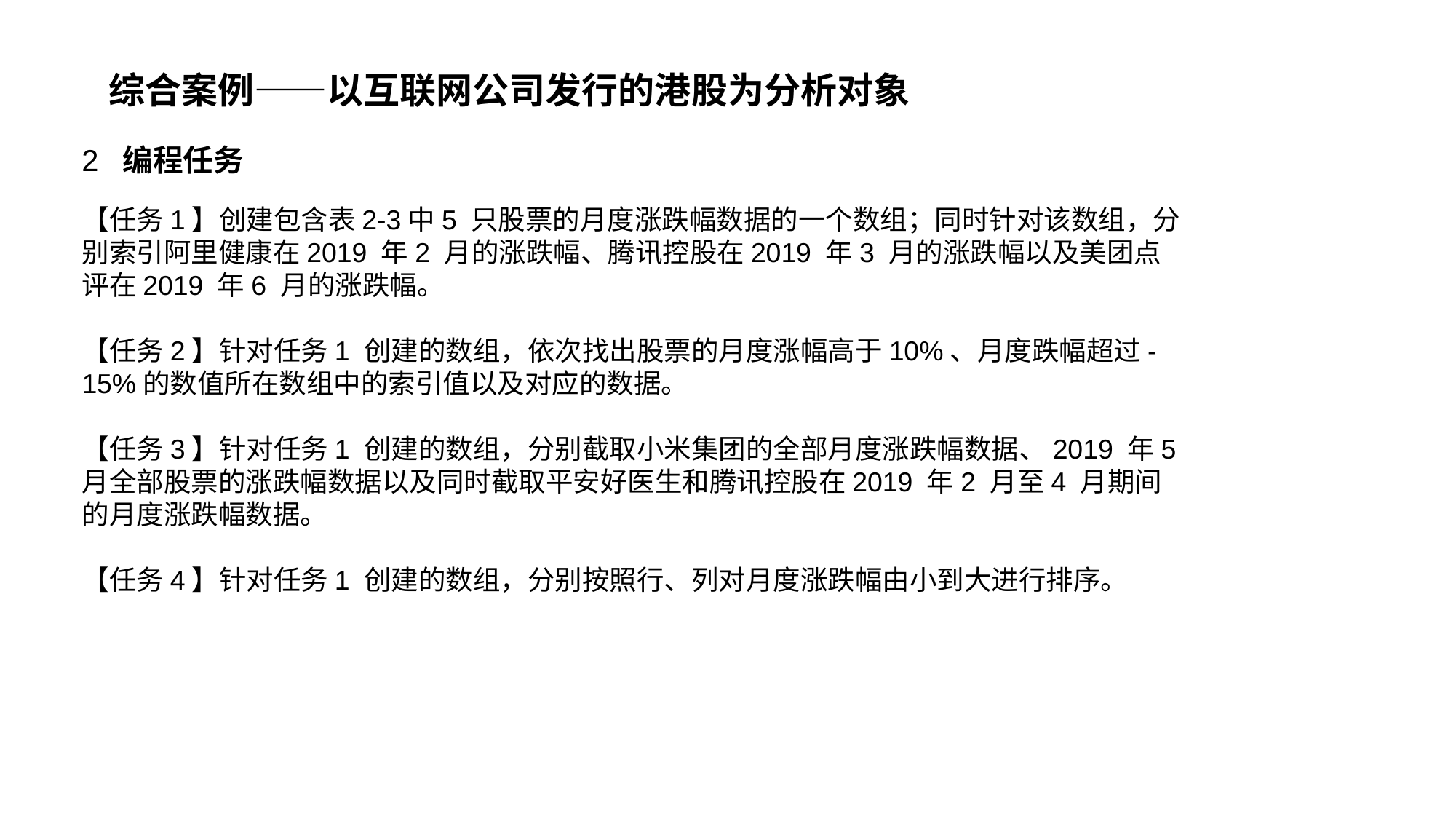

综合案例——以互联网公司发行的港股为分析对象
2  编程任务
【任务1】创建包含表2-3中5 只股票的月度涨跌幅数据的一个数组；同时针对该数组，分别索引阿里健康在2019 年2 月的涨跌幅、腾讯控股在2019 年3 月的涨跌幅以及美团点评在2019 年6 月的涨跌幅。
【任务2】针对任务1 创建的数组，依次找出股票的月度涨幅高于10%、月度跌幅超过-15%的数值所在数组中的索引值以及对应的数据。
【任务3】针对任务1 创建的数组，分别截取小米集团的全部月度涨跌幅数据、2019 年5月全部股票的涨跌幅数据以及同时截取平安好医生和腾讯控股在2019 年2 月至4 月期间的月度涨跌幅数据。
【任务4】针对任务1 创建的数组，分别按照行、列对月度涨跌幅由小到大进行排序。